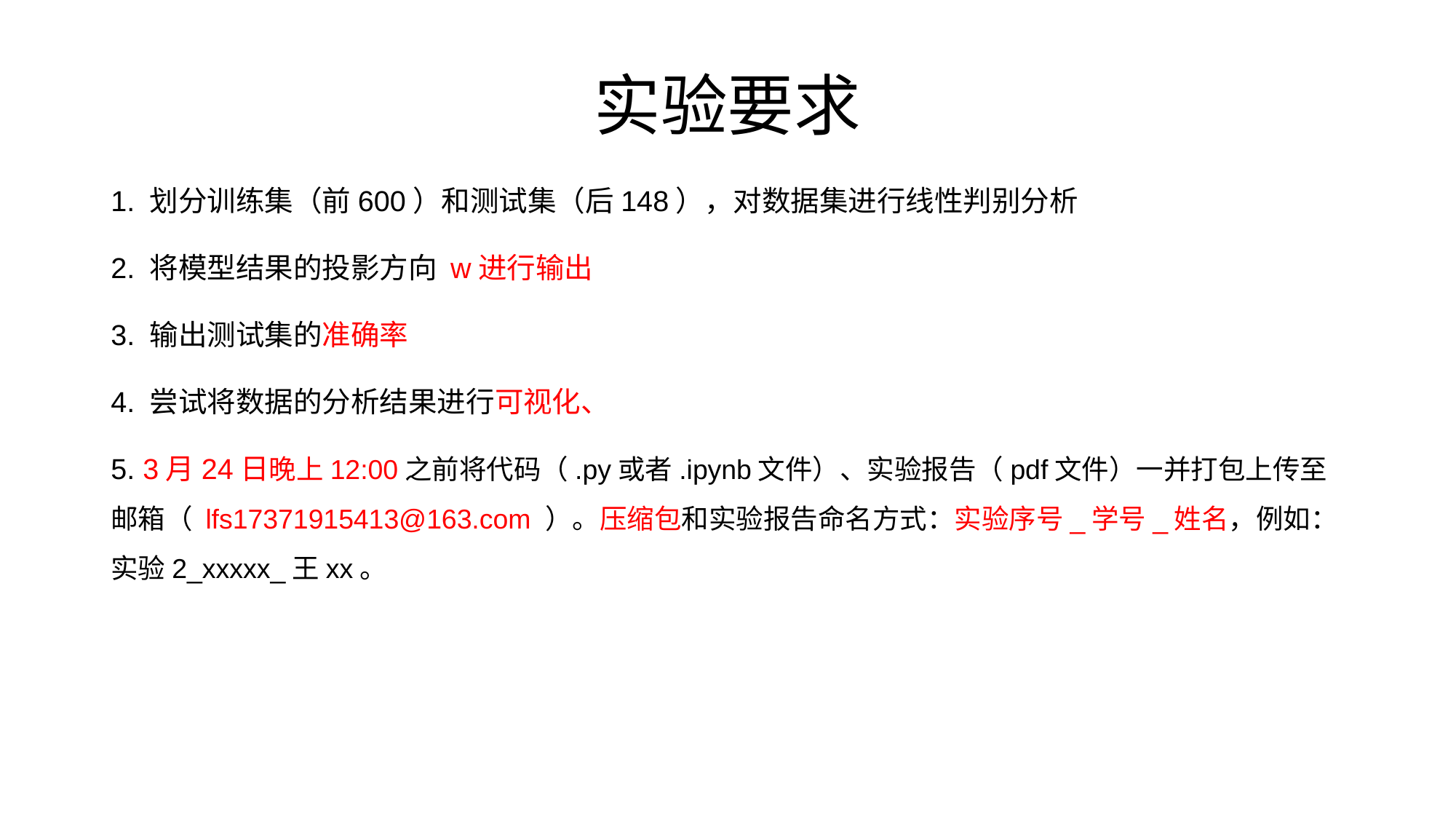

# 实验要求
1. 划分训练集（前600）和测试集（后148），对数据集进行线性判别分析
2. 将模型结果的投影方向 w进行输出
3. 输出测试集的准确率
4. 尝试将数据的分析结果进行可视化、
5. 3月24日晚上12:00之前将代码（.py或者.ipynb文件）、实验报告（pdf文件）一并打包上传至邮箱（ lfs17371915413@163.com ）。压缩包和实验报告命名方式：实验序号_学号_姓名，例如：实验2_xxxxx_王xx。